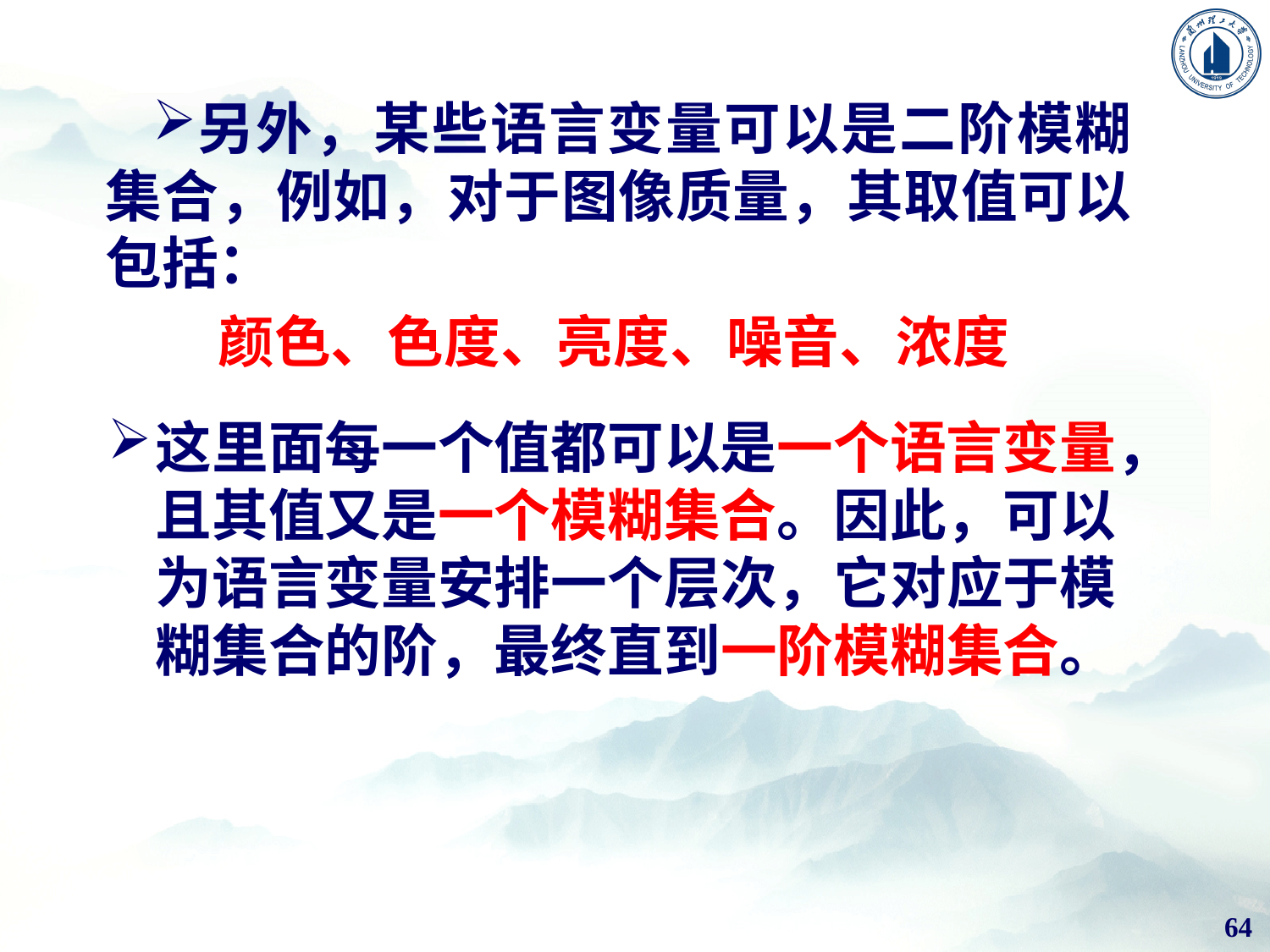

另外，某些语言变量可以是二阶模糊集合，例如，对于图像质量，其取值可以包括：
    颜色、色度、亮度、噪音、浓度
这里面每一个值都可以是一个语言变量，且其值又是一个模糊集合。因此，可以为语言变量安排一个层次，它对应于模糊集合的阶，最终直到一阶模糊集合。

64